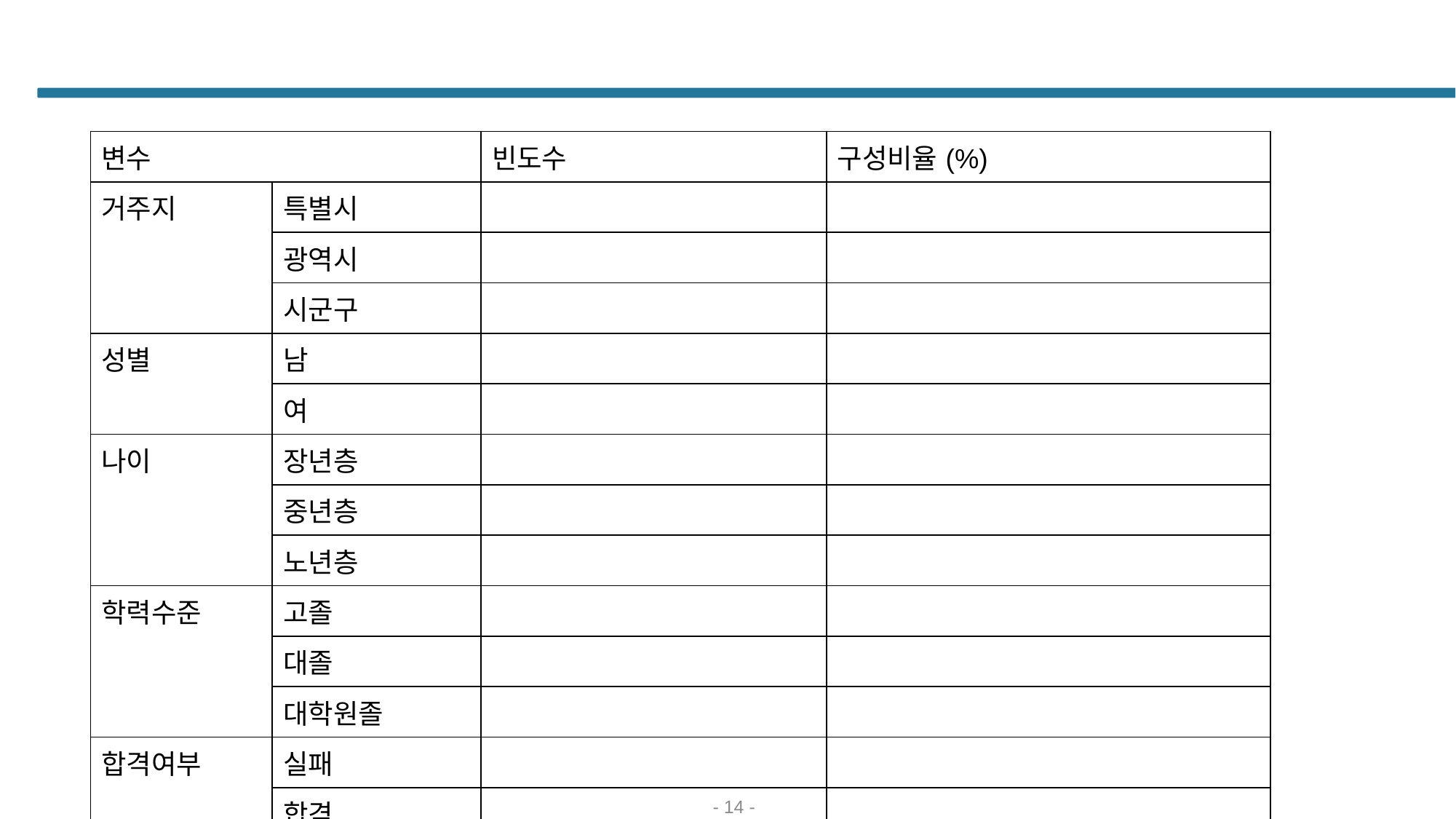

#
| 변수 |  | 빈도수 | 구성비율(%) |
| --- | --- | --- | --- |
| 거주지 | 특별시 |  |  |
|  | 광역시 |  |  |
|  | 시군구 |  |  |
| 성별 | 남 |  |  |
|  | 여 |  |  |
| 나이 | 장년층 |  |  |
|  | 중년층 |  |  |
|  | 노년층 |  |  |
| 학력수준 | 고졸 |  |  |
|  | 대졸 |  |  |
|  | 대학원졸 |  |  |
| 합격여부 | 실패 |  |  |
|  | 합격 |  |  |
- 14 -